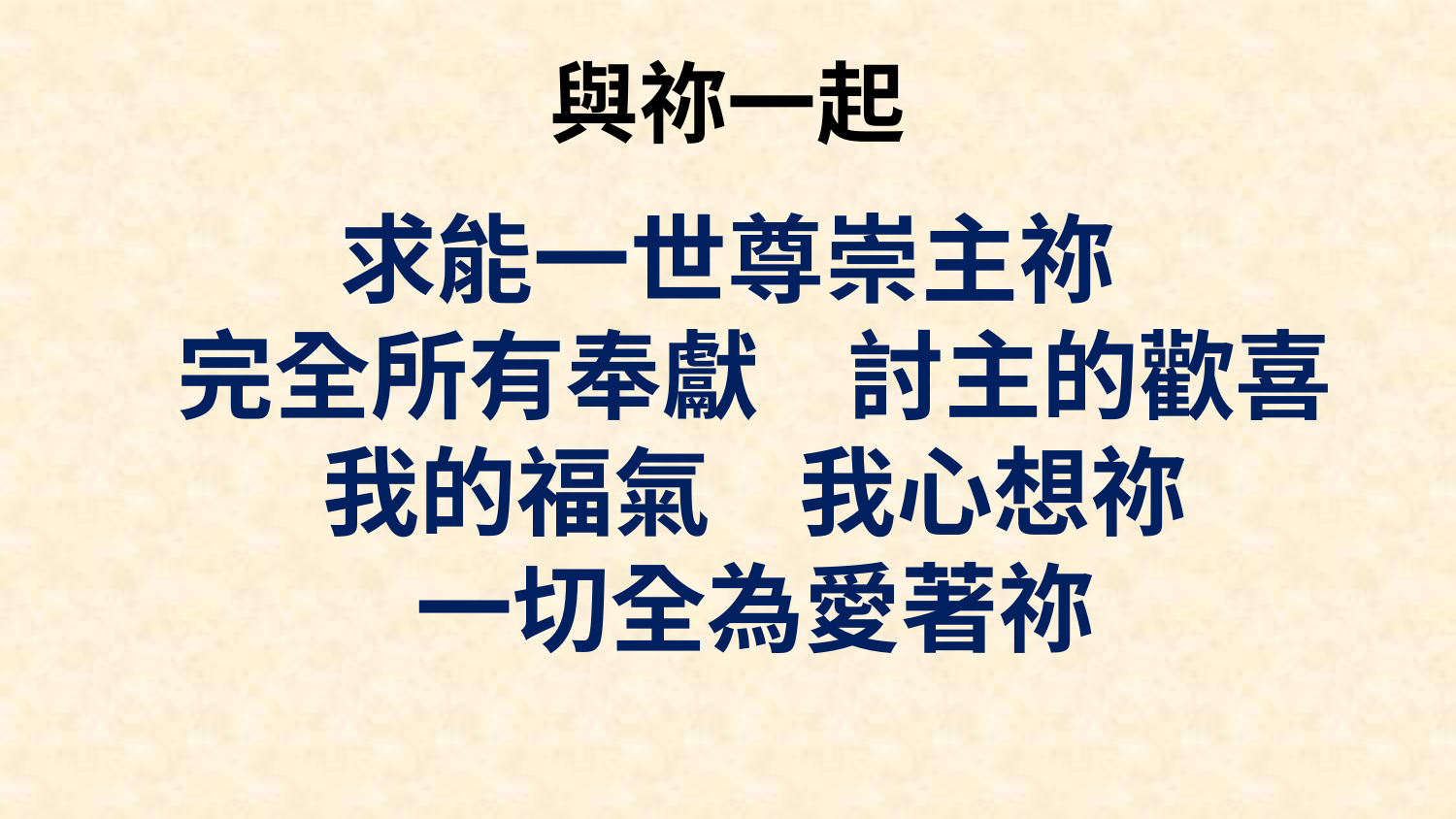

# 與祢一起
求能一世尊崇主祢
完全所有奉獻    討主的歡喜
我的福氣    我心想祢
一切全為愛著祢